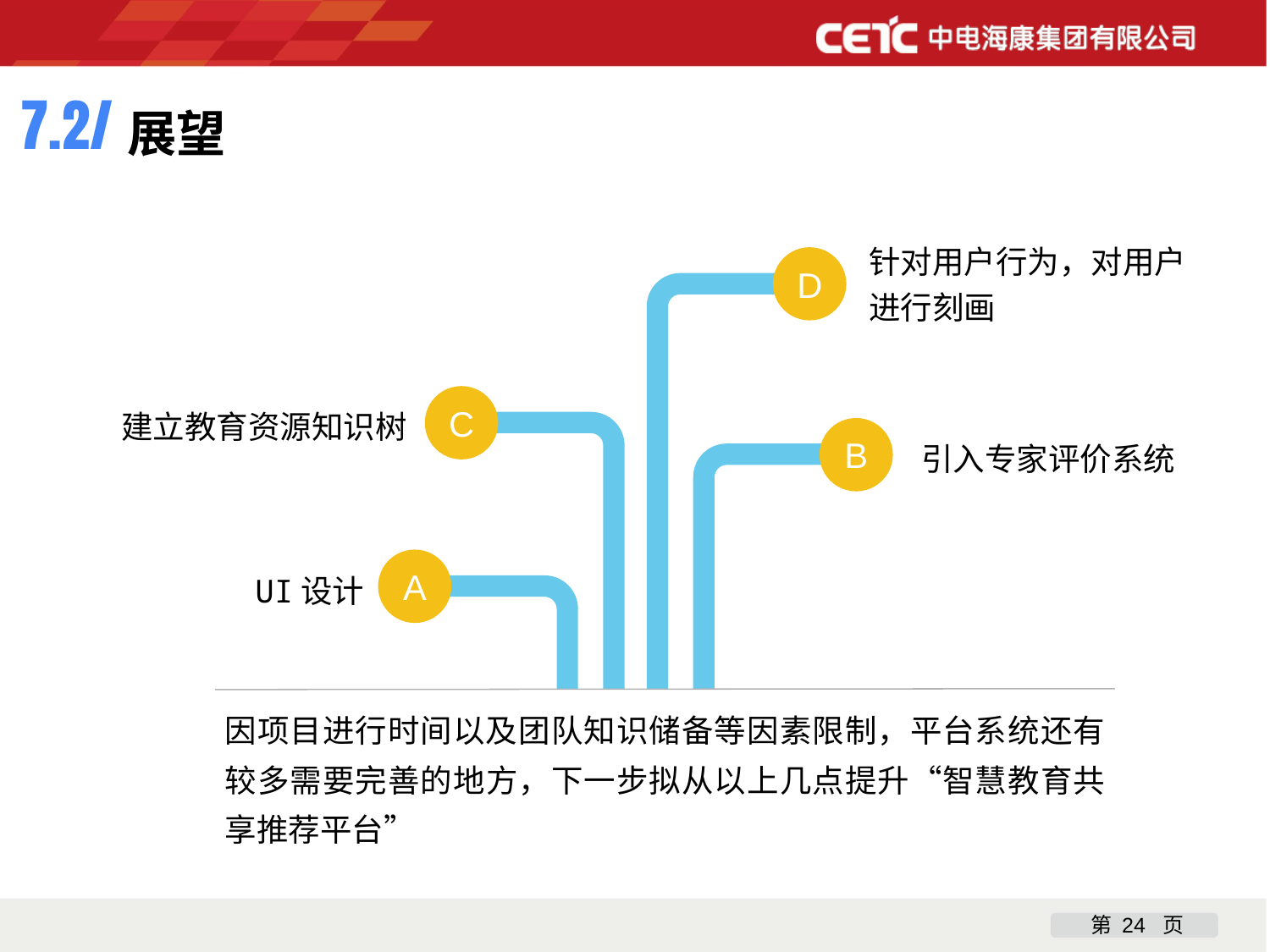

7.2/
展望
针对用户行为，对用户进行刻画
D

C
建立教育资源知识树

B
引入专家评价系统

A
UI设计

因项目进行时间以及团队知识储备等因素限制，平台系统还有较多需要完善的地方，下一步拟从以上几点提升“智慧教育共享推荐平台”